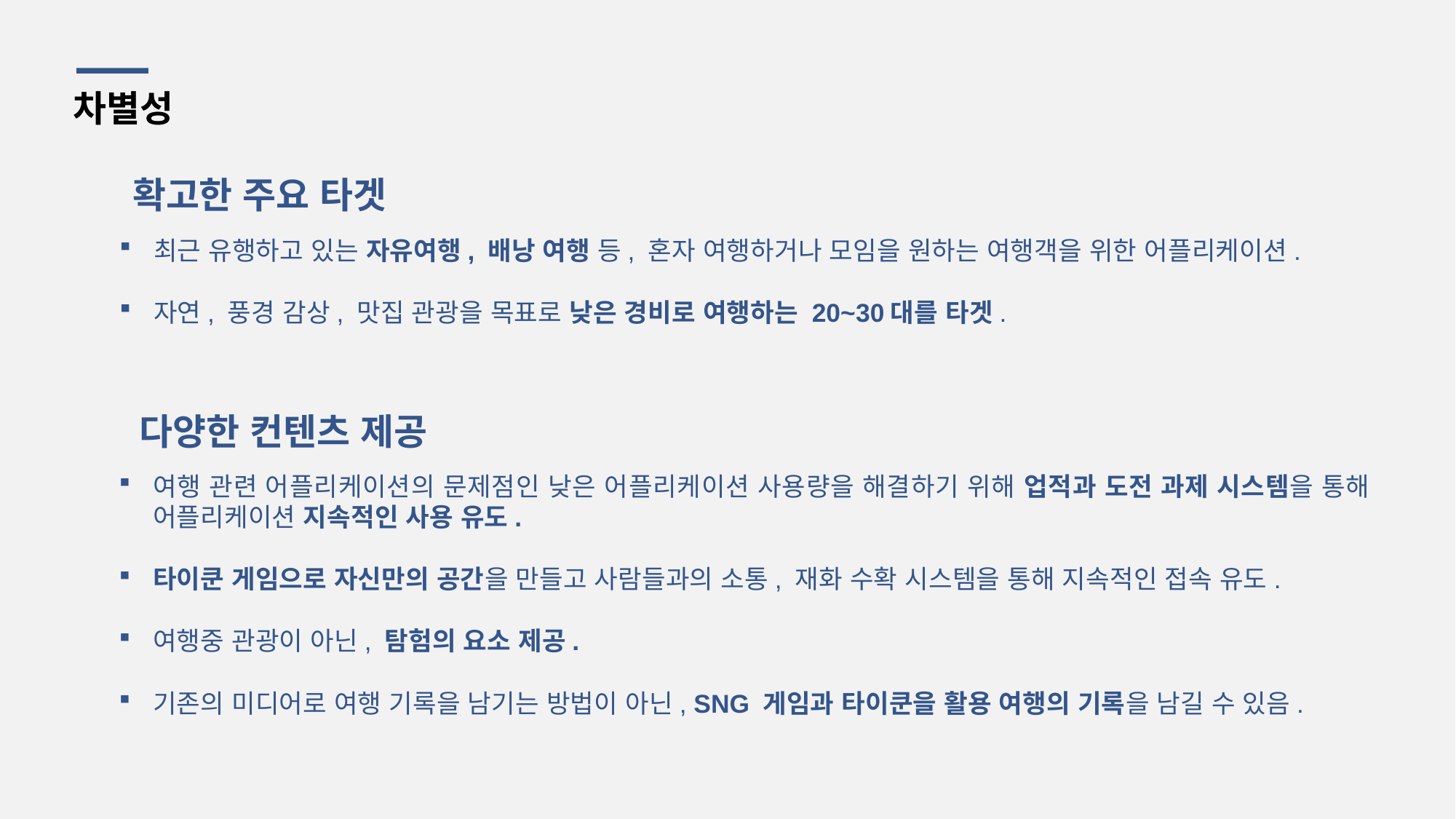

차별성
확고한 주요 타겟
최근 유행하고 있는 자유여행, 배낭 여행 등, 혼자 여행하거나 모임을 원하는 여행객을 위한 어플리케이션.

자연, 풍경 감상, 맛집 관광을 목표로 낮은 경비로 여행하는 20~30대를 타겟.
다양한 컨텐츠 제공
여행 관련 어플리케이션의 문제점인 낮은 어플리케이션 사용량을 해결하기 위해 업적과 도전 과제 시스템을 통해 어플리케이션 지속적인 사용 유도.

타이쿤 게임으로 자신만의 공간을 만들고 사람들과의 소통, 재화 수확 시스템을 통해 지속적인 접속 유도.

여행중 관광이 아닌, 탐험의 요소 제공.

기존의 미디어로 여행 기록을 남기는 방법이 아닌, SNG 게임과 타이쿤을 활용 여행의 기록을 남길 수 있음.